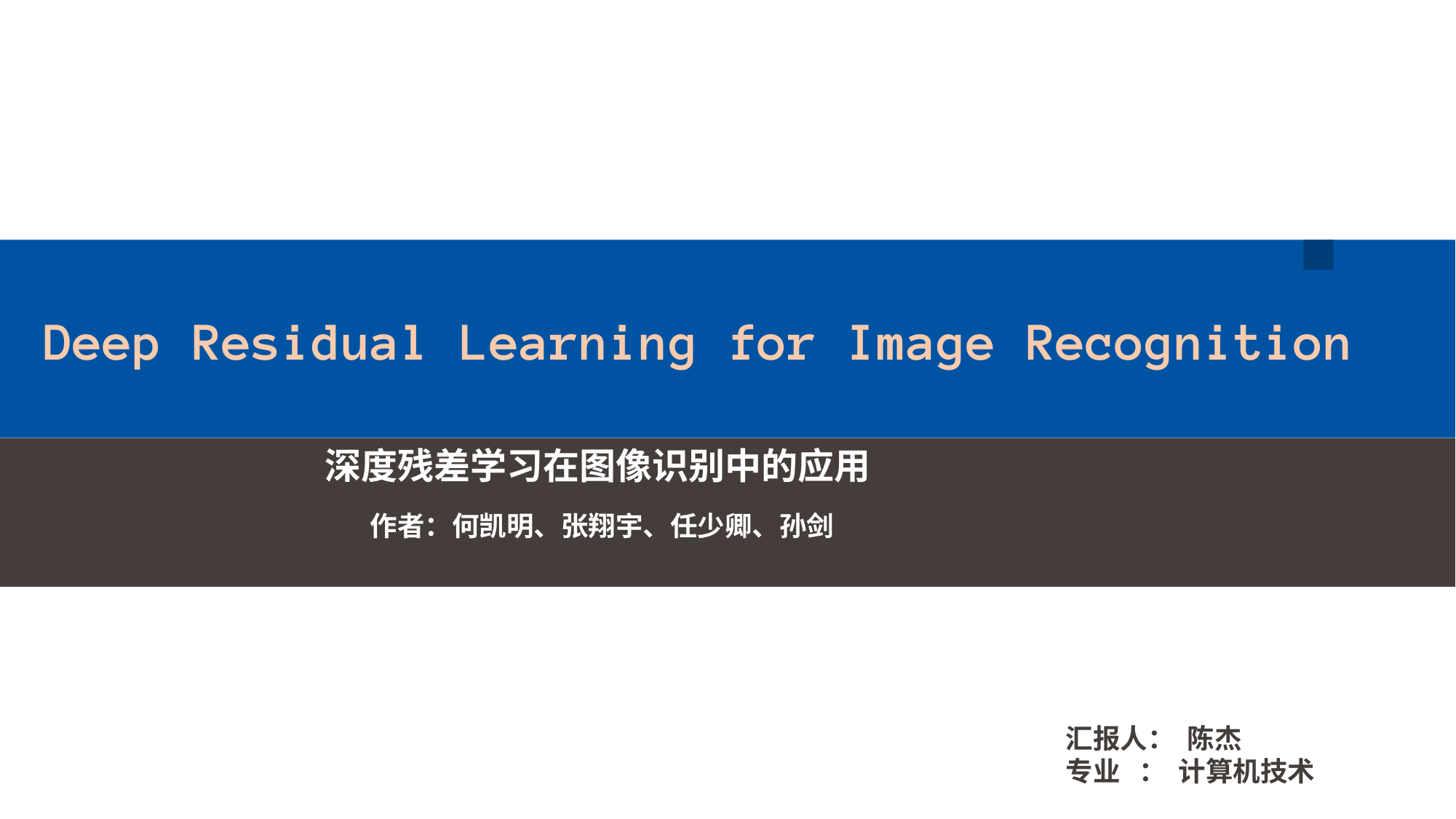

Deep Residual Learning for Image Recognition

   深度残差学习在图像识别中的应用
  作者：何凯明、张翔宇、任少卿、孙剑
汇报人：  陈杰
专业   ：  计算机技术